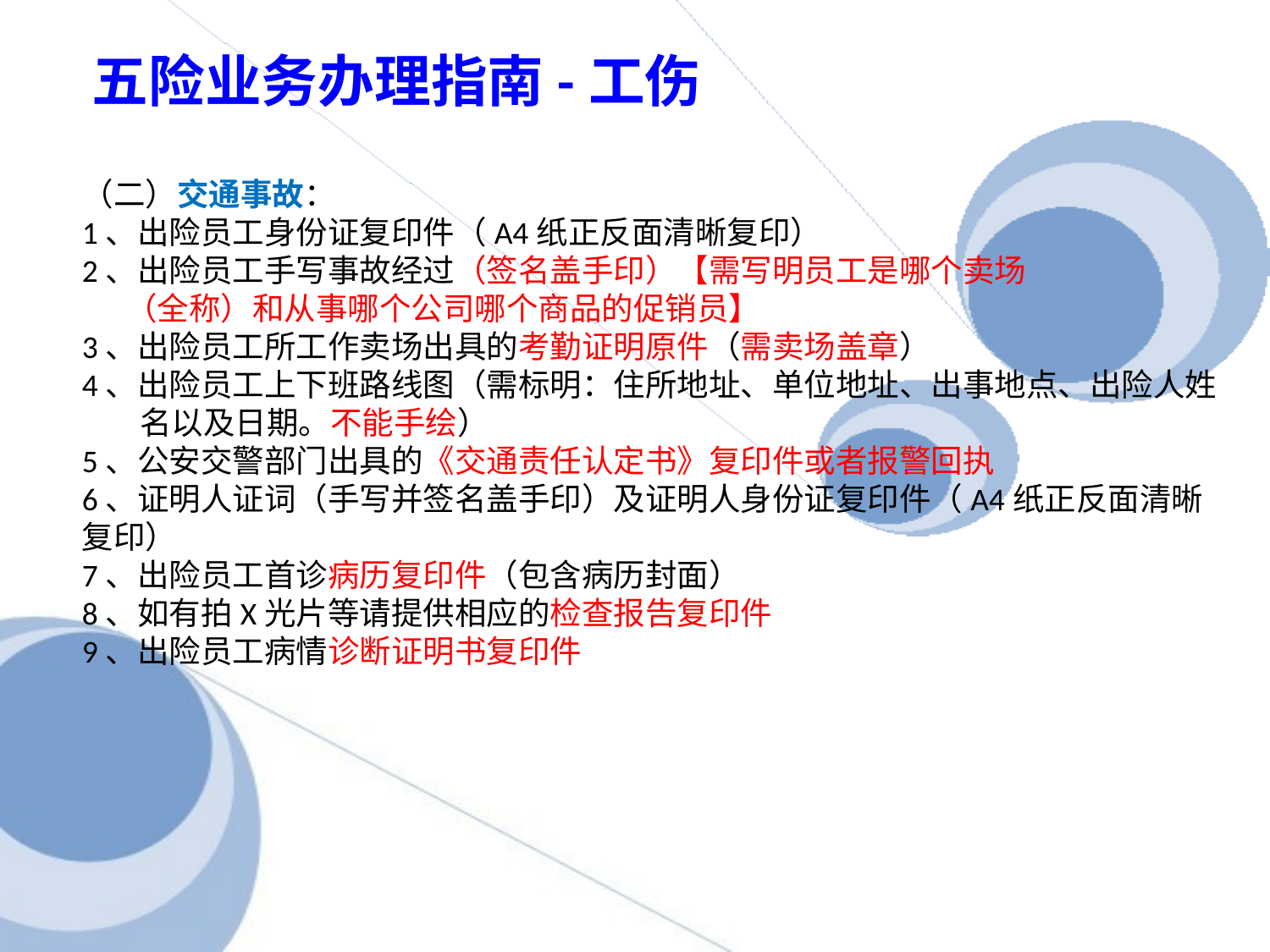

五险业务办理指南-工伤
（二）交通事故：
1、出险员工身份证复印件（A4纸正反面清晰复印）
2、出险员工手写事故经过（签名盖手印）【需写明员工是哪个卖场
     （全称）和从事哪个公司哪个商品的促销员】
3、出险员工所工作卖场出具的考勤证明原件（需卖场盖章）
4、出险员工上下班路线图（需标明：住所地址、单位地址、出事地点、出险人姓
       名以及日期。不能手绘）
5、公安交警部门出具的《交通责任认定书》复印件或者报警回执
6、证明人证词（手写并签名盖手印）及证明人身份证复印件（A4纸正反面清晰复印）
7、出险员工首诊病历复印件（包含病历封面）
8、如有拍X光片等请提供相应的检查报告复印件
9、出险员工病情诊断证明书复印件